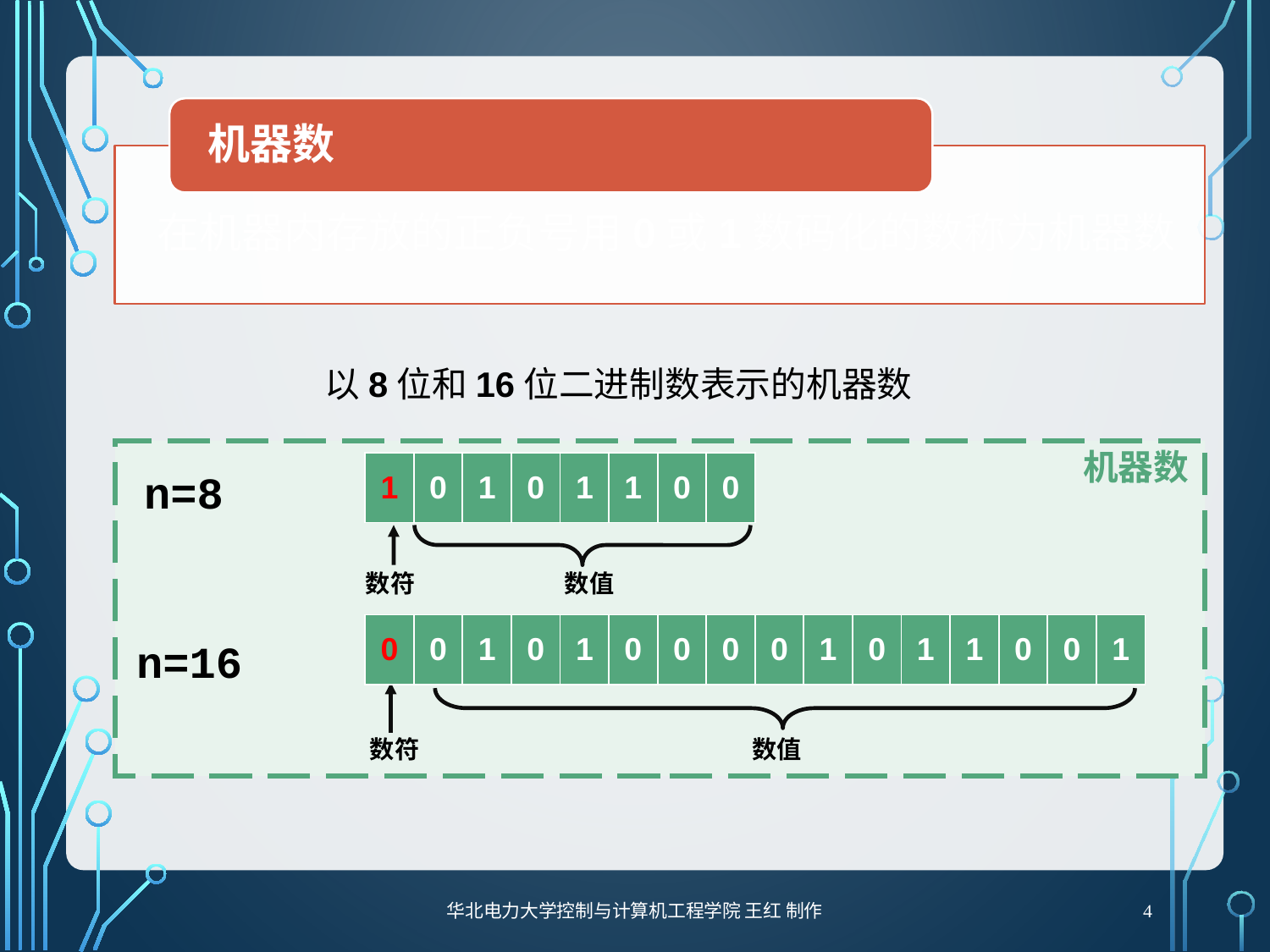

# 机器数
在机器内存放的正负号用0或1数码化的数称为机器数
机器数
以8位和16位二进制数表示的机器数
 机器数
| 1 | 0 | 1 | 0 | 1 | 1 | 0 | 0 |
| --- | --- | --- | --- | --- | --- | --- | --- |
n=8

数符

数值
| 0 | 0 | 1 | 0 | 1 | 0 | 0 | 0 | 0 | 1 | 0 | 1 | 1 | 0 | 0 | 1 |
| --- | --- | --- | --- | --- | --- | --- | --- | --- | --- | --- | --- | --- | --- | --- | --- |
n=16

数符

数值
华北电力大学控制与计算机工程学院 王红 制作
4